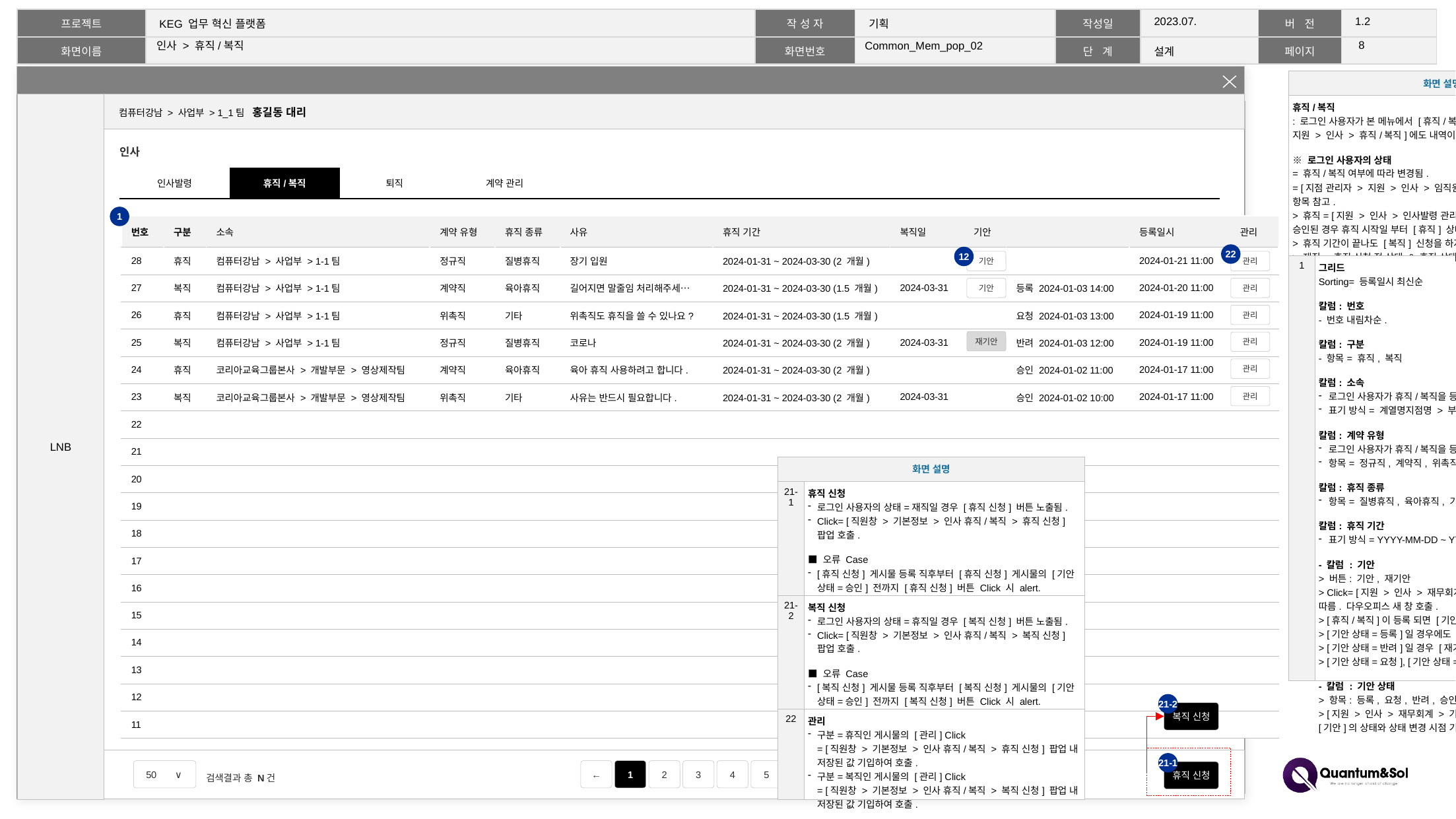

8
Common_Mem_pop_02
# 인사 > 휴직/복직
| 화면 설명 |  |
| --- | --- |
| 휴직/복직 : 로그인 사용자가 본 메뉴에서 [휴직/복직] 등록 시 [지점관리자 > 지원 > 인사 > 휴직/복직]에도 내역이 누적됨. ※ 로그인 사용자의 상태 = 휴직/복직 여부에 따라 변경됨. = [지점 관리자 > 지원 > 인사 > 임직원 관리 > 임직원]의 [상태] 항목 참고. > 휴직= [지원 > 인사 > 인사발령 관리 > 휴직/복직]에서 [휴직] 승인된 경우 휴직 시작일 부터 [휴직] 상태 적용됨. > 휴직 기간이 끝나도 [복직] 신청을 하지 않았다면 [휴직] 상태 유지됨. > 재직= 휴직 신청 전 상태 & 휴직 상태에서 [복직] 신청을 하여 복직 승인된 경우 [복직일]부터 [재직] 상태로 변경됨. |  |
| 1 | 그리드 Sorting= 등록일시 최신순 칼럼: 번호 - 번호 내림차순. 칼럼: 구분 - 항목= 휴직, 복직 칼럼: 소속 로그인 사용자가 휴직/복직을 등록할 당시의 소속 표기 방식= 계열명지점명 > 부서명 > 팀명 칼럼: 계약 유형 로그인 사용자가 휴직/복직을 등록할 당시의 계약 유형. 항목= 정규직, 계약직, 위촉직 칼럼: 휴직 종류 항목= 질병휴직, 육아휴직, 기타 칼럼: 휴직 기간 표기 방식= YYYY-MM-DD ~ YYYY-MM-DD (n 개월) - 칼럼 : 기안 > 버튼: 기안, 재기안 > Click= [지원 > 인사 > 재무회계 > 기안 관리]의 프로세스에 따름. 다우오피스 새 창 호출. > [휴직/복직]이 등록 되면 [기안] 버튼 표기됨. > [기안 상태=등록]일 경우에도 [기안] 버튼 표기됨. > [기안 상태=반려]일 경우 [재기안] 버튼 표기됨. > [기안 상태=요청], [기안 상태=승인] 일 경우 버튼 미표기. - 칼럼 : 기안 상태 > 항목: 등록, 요청, 반려, 승인 + YYYY-MM-DD HH:MM > [지원 > 인사 > 재무회계 > 기안관리]를 통해 진행되는 해당 [기안]의 상태와 상태 변경 시점 기록함. |
인사
| 인사발령 | 휴직/복직 | 퇴직 | 계약 관리 |  |  |  |  |  |  |
| --- | --- | --- | --- | --- | --- | --- | --- | --- | --- |
1
| 번호 | 구분 | 소속 | 계약 유형 | 휴직 종류 | 사유 | 휴직 기간 | 복직일 | 기안 |  | 등록일시 | 관리 |
| --- | --- | --- | --- | --- | --- | --- | --- | --- | --- | --- | --- |
| 28 | 휴직 | 컴퓨터강남 > 사업부 > 1-1팀 | 정규직 | 질병휴직 | 장기 입원 | 2024-01-31 ~ 2024-03-30 (2 개월) |  |  |  | 2024-01-21 11:00 |  |
| 27 | 복직 | 컴퓨터강남 > 사업부 > 1-1팀 | 계약직 | 육아휴직 | 길어지면 말줄임 처리해주세… | 2024-01-31 ~ 2024-03-30 (1.5 개월) | 2024-03-31 |  | 등록 2024-01-03 14:00 | 2024-01-20 11:00 |  |
| 26 | 휴직 | 컴퓨터강남 > 사업부 > 1-1팀 | 위촉직 | 기타 | 위촉직도 휴직을 쓸 수 있나요? | 2024-01-31 ~ 2024-03-30 (1.5 개월) |  |  | 요청 2024-01-03 13:00 | 2024-01-19 11:00 |  |
| 25 | 복직 | 컴퓨터강남 > 사업부 > 1-1팀 | 정규직 | 질병휴직 | 코로나 | 2024-01-31 ~ 2024-03-30 (2 개월) | 2024-03-31 |  | 반려 2024-01-03 12:00 | 2024-01-19 11:00 |  |
| 24 | 휴직 | 코리아교육그룹본사 > 개발부문 > 영상제작팀 | 계약직 | 육아휴직 | 육아 휴직 사용하려고 합니다. | 2024-01-31 ~ 2024-03-30 (2 개월) |  |  | 승인 2024-01-02 11:00 | 2024-01-17 11:00 |  |
| 23 | 복직 | 코리아교육그룹본사 > 개발부문 > 영상제작팀 | 위촉직 | 기타 | 사유는 반드시 필요합니다. | 2024-01-31 ~ 2024-03-30 (2 개월) | 2024-03-31 |  | 승인 2024-01-02 10:00 | 2024-01-17 11:00 |  |
| 22 |  |  |  |  |  |  |  |  |  |  |  |
| 21 |  |  |  |  |  |  |  |  |  |  |  |
| 20 |  |  |  |  |  |  |  |  |  |  |  |
| 19 |  |  |  |  |  |  |  |  |  |  |  |
| 18 |  |  |  |  |  |  |  |  |  |  |  |
| 17 |  |  |  |  |  |  |  |  |  |  |  |
| 16 |  |  |  |  |  |  |  |  |  |  |  |
| 15 |  |  |  |  |  |  |  |  |  |  |  |
| 14 |  |  |  |  |  |  |  |  |  |  |  |
| 13 |  |  |  |  |  |  |  |  |  |  |  |
| 12 |  |  |  |  |  |  |  |  |  |  |  |
| 11 |  |  |  |  |  |  |  |  |  |  |  |
22
12
기안
기안
재기안
관리
관리
관리
관리
관리
관리
| 화면 설명 |  |
| --- | --- |
| 21-1 | 휴직 신청 로그인 사용자의 상태=재직일 경우 [휴직 신청] 버튼 노출됨. Click= [직원창 > 기본정보 > 인사 휴직/복직 > 휴직 신청] 팝업 호출. ■ 오류 Case [휴직 신청] 게시물 등록 직후부터 [휴직 신청] 게시물의 [기안 상태=승인] 전까지 [휴직 신청] 버튼 Click 시 alert. Alert= 신청하신 휴직건이 승인 대기중에 있습니다. |
| 21-2 | 복직 신청 로그인 사용자의 상태=휴직일 경우 [복직 신청] 버튼 노출됨. Click= [직원창 > 기본정보 > 인사 휴직/복직 > 복직 신청] 팝업 호출. ■ 오류 Case [복직 신청] 게시물 등록 직후부터 [복직 신청] 게시물의 [기안 상태=승인] 전까지 [복직 신청] 버튼 Click 시 alert. Alert= 신청하신 복직건이 승인 대기중에 있습니다. |
| 22 | 관리 구분=휴직인 게시물의 [관리] Click = [직원창 > 기본정보 > 인사 휴직/복직 > 휴직 신청] 팝업 내 저장된 값 기입하여 호출. 구분=복직인 게시물의 [관리] Click = [직원창 > 기본정보 > 인사 휴직/복직 > 복직 신청] 팝업 내 저장된 값 기입하여 호출. |
21-2
복직 신청

21-1
휴직 신청